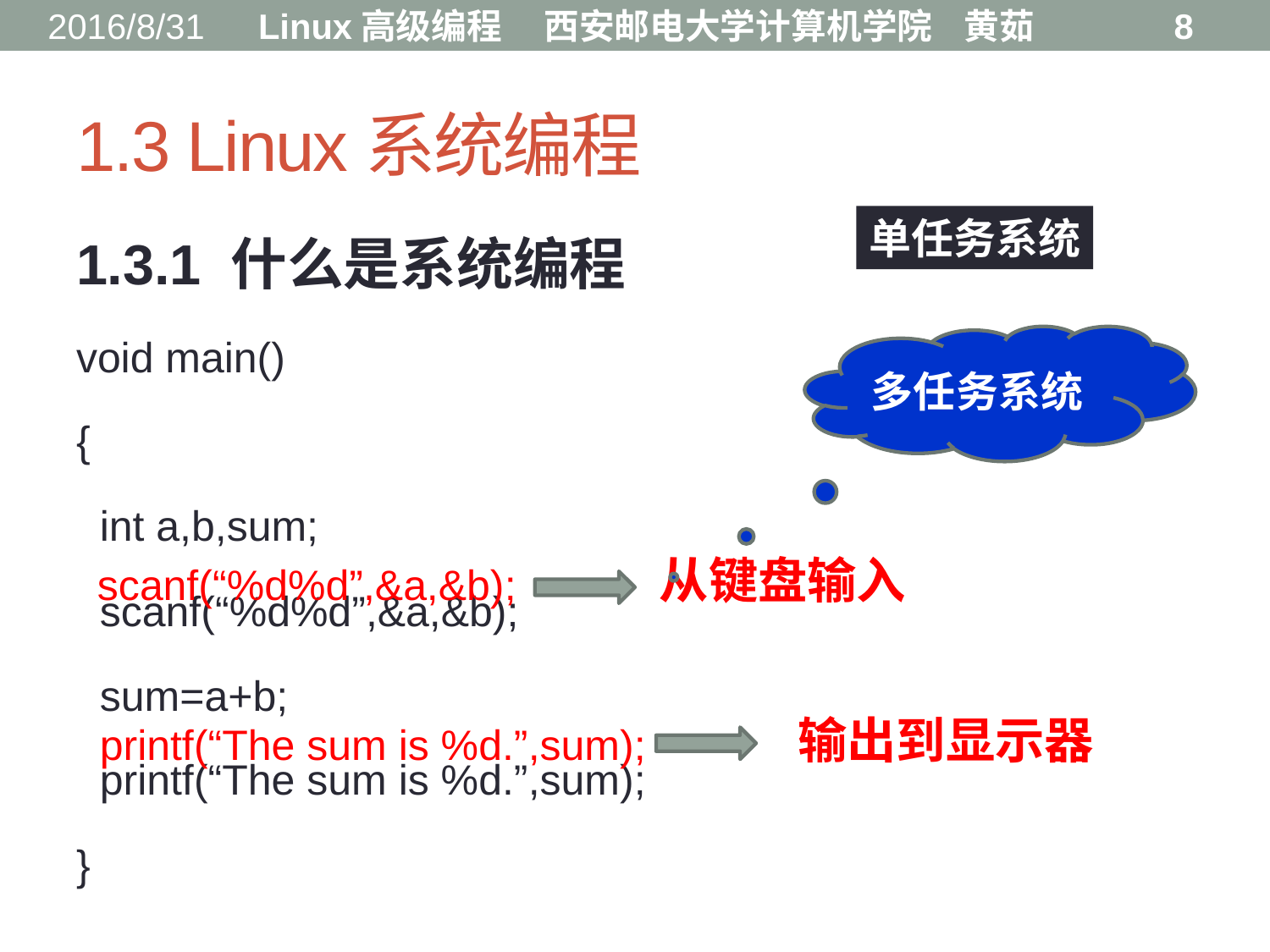

2016/8/31
Linux高级编程    西安邮电大学计算机学院   黄茹
8
# 1.3 Linux系统编程
单任务系统
1.3.1 什么是系统编程
void main()
{
  int a,b,sum;
  scanf(“%d%d”,&a,&b);
  sum=a+b;
  printf(“The sum is %d.”,sum);
}
多任务系统
从键盘输入
scanf(“%d%d”,&a,&b);

输出到显示器
printf(“The sum is %d.”,sum);